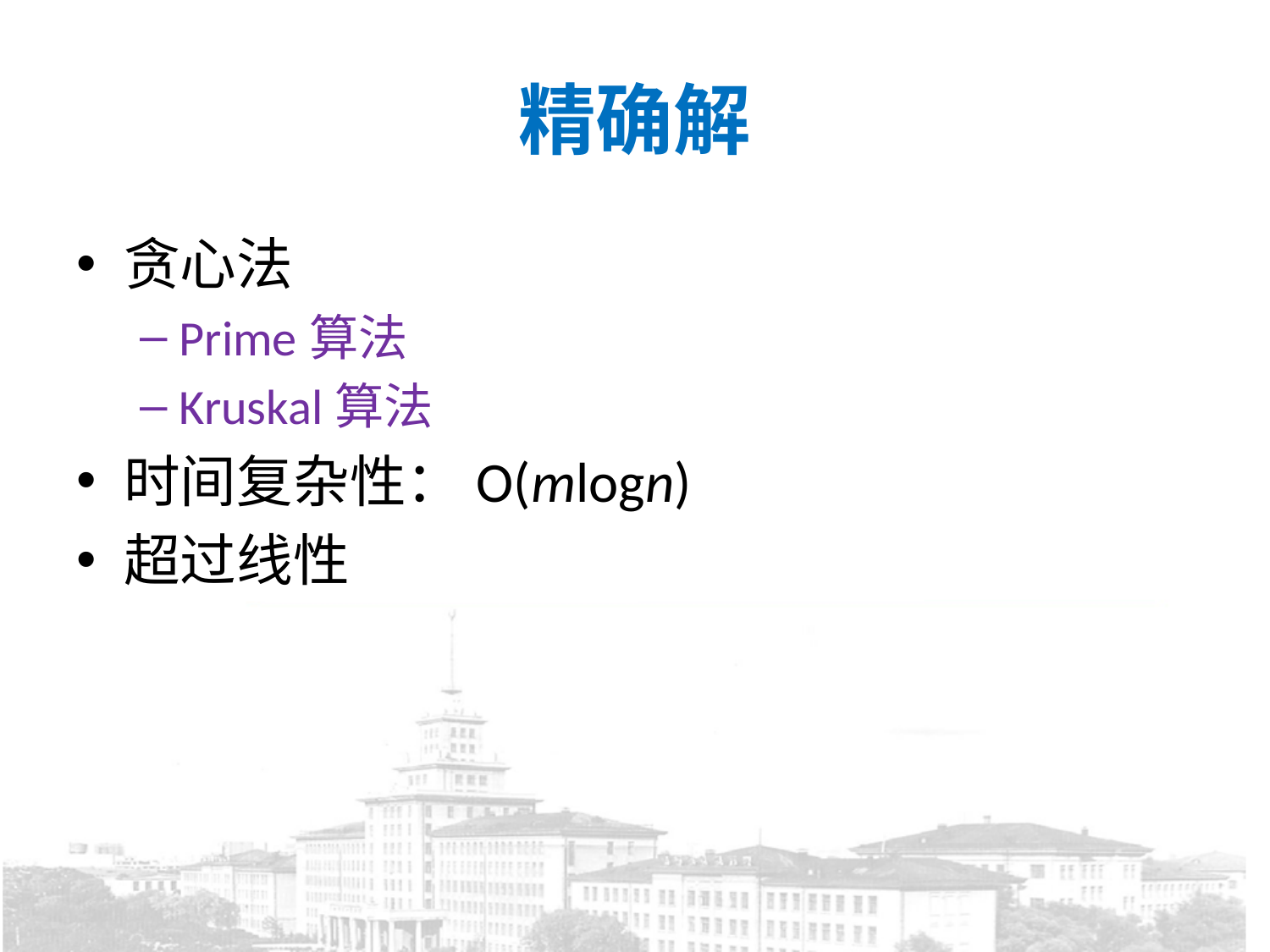

# 精确解
贪心法
Prime算法
Kruskal算法
时间复杂性：O(mlogn)
超过线性